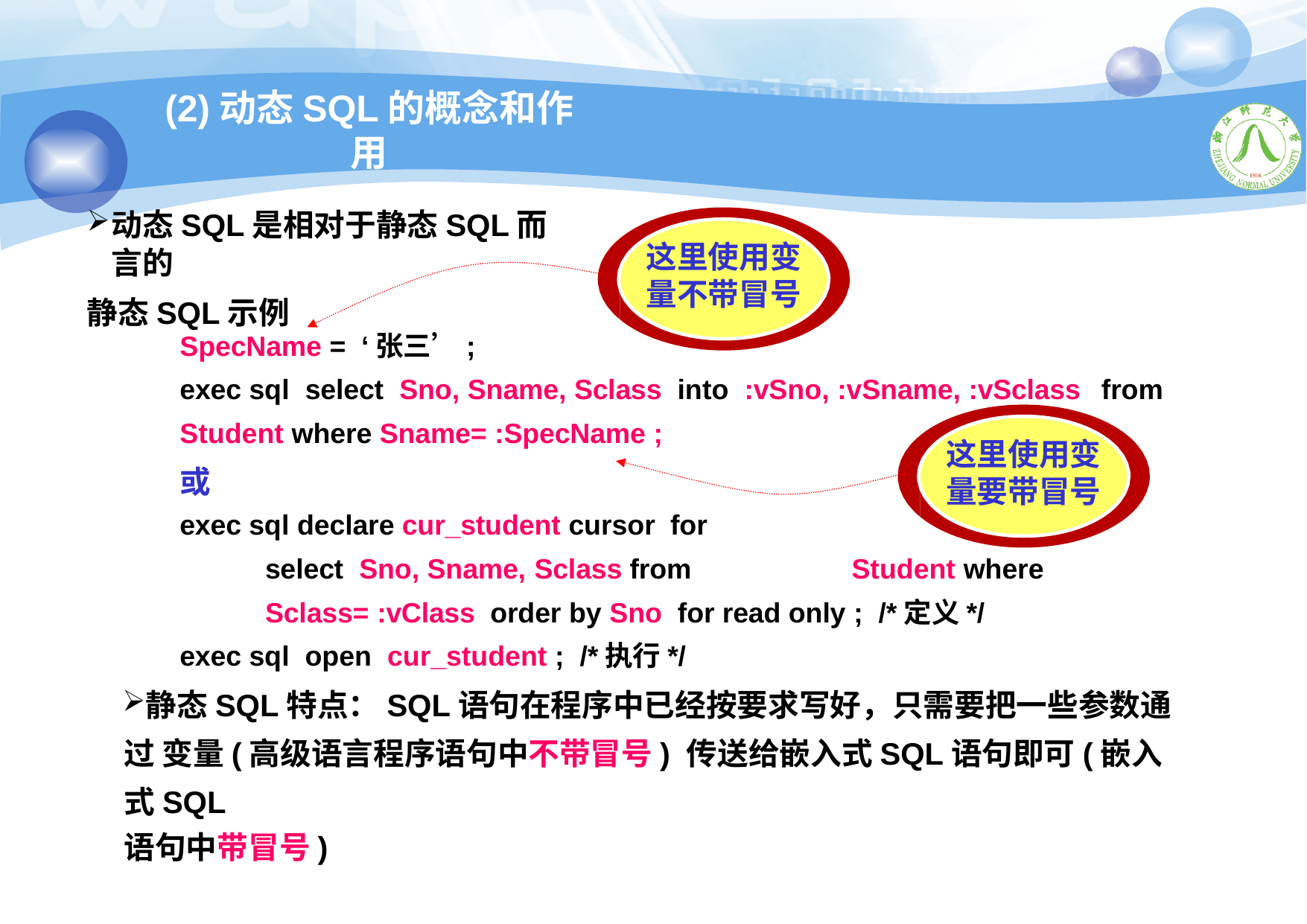

# (2)动态SQL的概念和作用
动态SQL是相对于静态SQL而言的
静态SQL示例

这里使用变 量不带冒号

SpecName = ‘张三’;
exec sql  select  Sno, Sname, Sclass  into  :vSno, :vSname, :vSclass	from
Student where Sname= :SpecName ;
或
exec sql declare cur_student cursor for

这里使用变 量要带冒号

select  Sno, Sname, Sclass from	Student where Sclass= :vClass  order by Sno for read only ; /*定义*/
exec sql open cur_student ; /*执行*/
静态SQL特点：SQL语句在程序中已经按要求写好，只需要把一些参数通过 变量(高级语言程序语句中不带冒号) 传送给嵌入式SQL语句即可(嵌入式SQL
语句中带冒号)